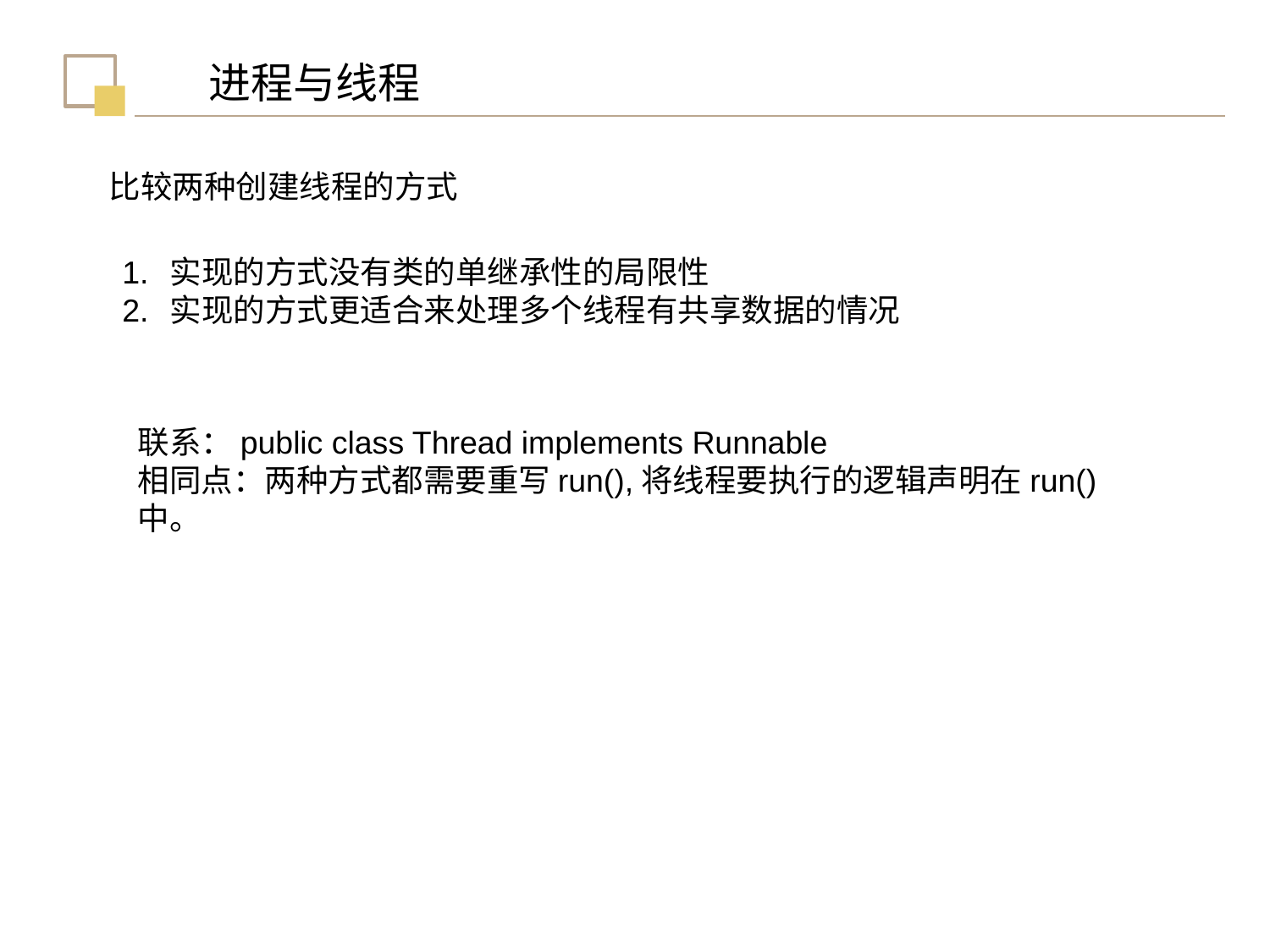

进程与线程

比较两种创建线程的方式
实现的方式没有类的单继承性的局限性
实现的方式更适合来处理多个线程有共享数据的情况
点击添加文本
联系：public class Thread implements Runnable
相同点：两种方式都需要重写run(),将线程要执行的逻辑声明在run()中。
点击添加文本
点击添加文本
点击添加文本